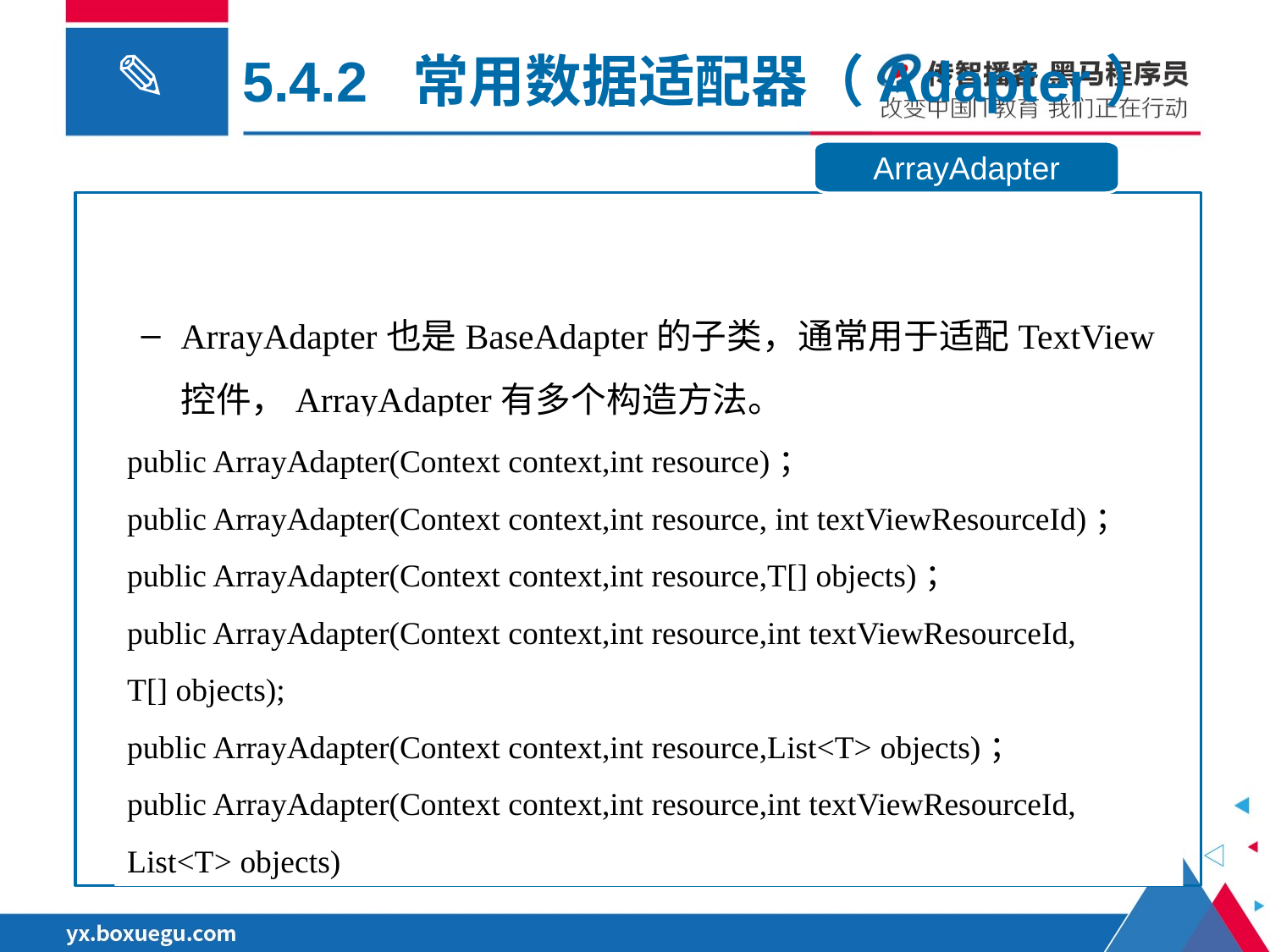

5.4.2  常用数据适配器（Adapter）

ArrayAdapter

ArrayAdapter也是BaseAdapter的子类，通常用于适配TextView控件，ArrayAdapter有多个构造方法。
public ArrayAdapter(Context context,int resource)；
public ArrayAdapter(Context context,int resource, int textViewResourceId)；
public ArrayAdapter(Context context,int resource,T[] objects)；
public ArrayAdapter(Context context,int resource,int textViewResourceId,
T[] objects);
public ArrayAdapter(Context context,int resource,List<T> objects)；
public ArrayAdapter(Context context,int resource,int textViewResourceId, 	 List<T> objects)